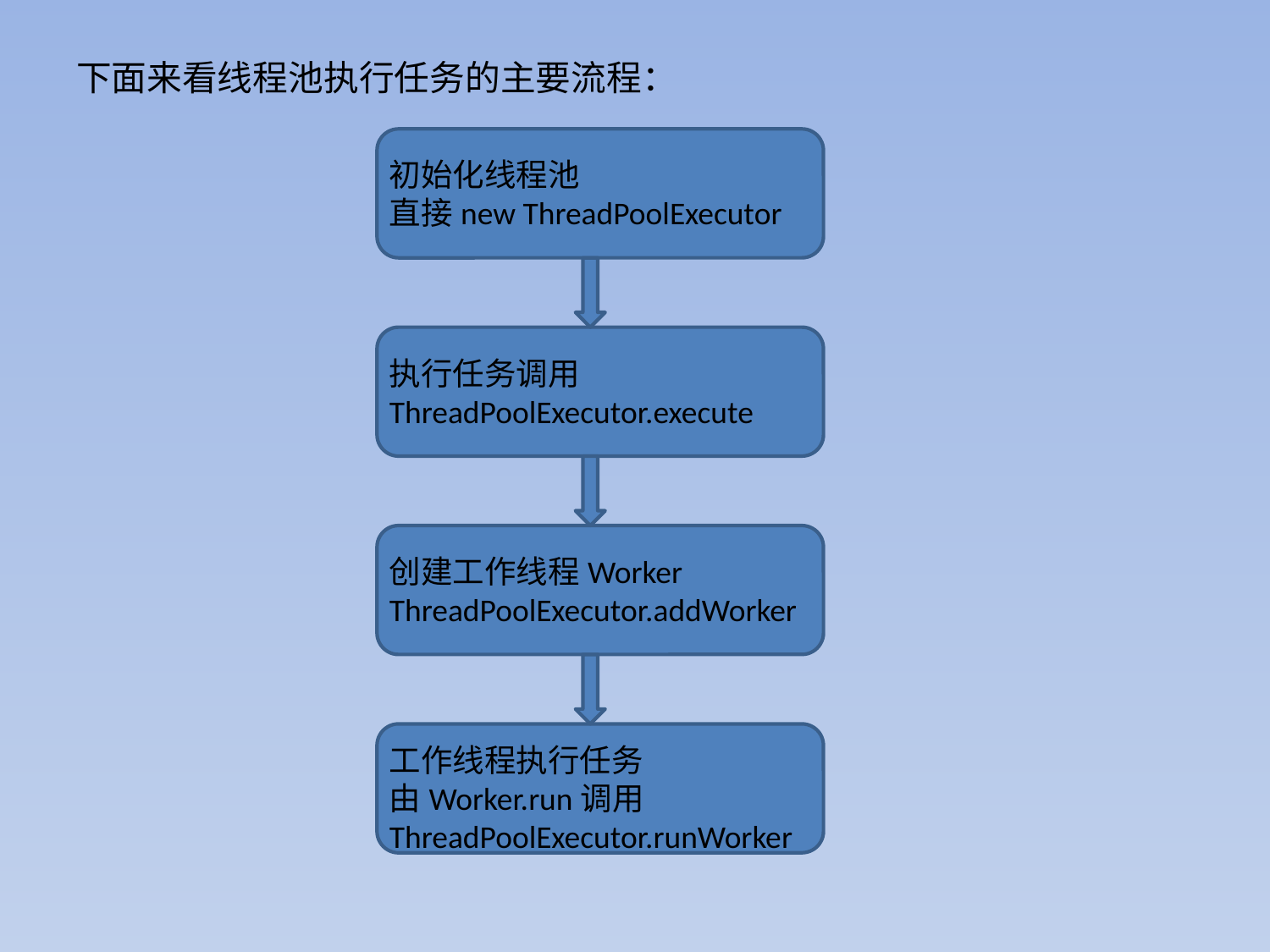

下面来看线程池执行任务的主要流程：

初始化线程池
直接new ThreadPoolExecutor

执行任务调用
ThreadPoolExecutor.execute

创建工作线程Worker
ThreadPoolExecutor.addWorker

工作线程执行任务
由Worker.run调用ThreadPoolExecutor.runWorker